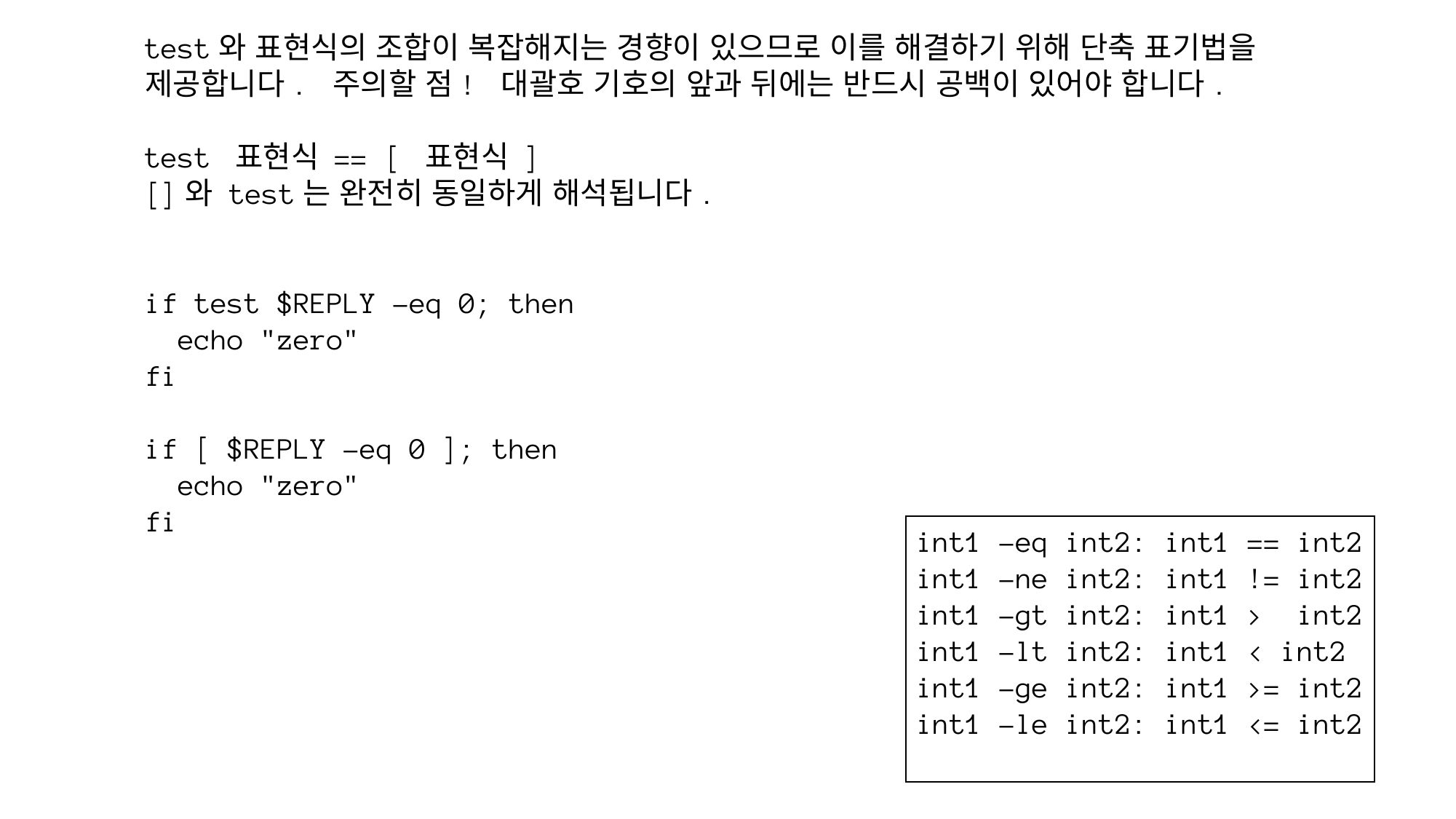

test와 표현식의 조합이 복잡해지는 경향이 있으므로 이를 해결하기 위해 단축 표기법을
제공합니다. 주의할 점! 대괄호 기호의 앞과 뒤에는 반드시 공백이 있어야 합니다.

test 표현식 == [ 표현식 ]
[]와 test는 완전히 동일하게 해석됩니다.

if test $REPLY -eq 0; then
  echo "zero"
fi

if [ $REPLY -eq 0 ]; then
  echo "zero"
fi
int1 -eq int2: int1 == int2
int1 -ne int2: int1 != int2
int1 -gt int2: int1 >  int2
int1 -lt int2: int1 < int2
int1 -ge int2: int1 >= int2
int1 -le int2: int1 <= int2